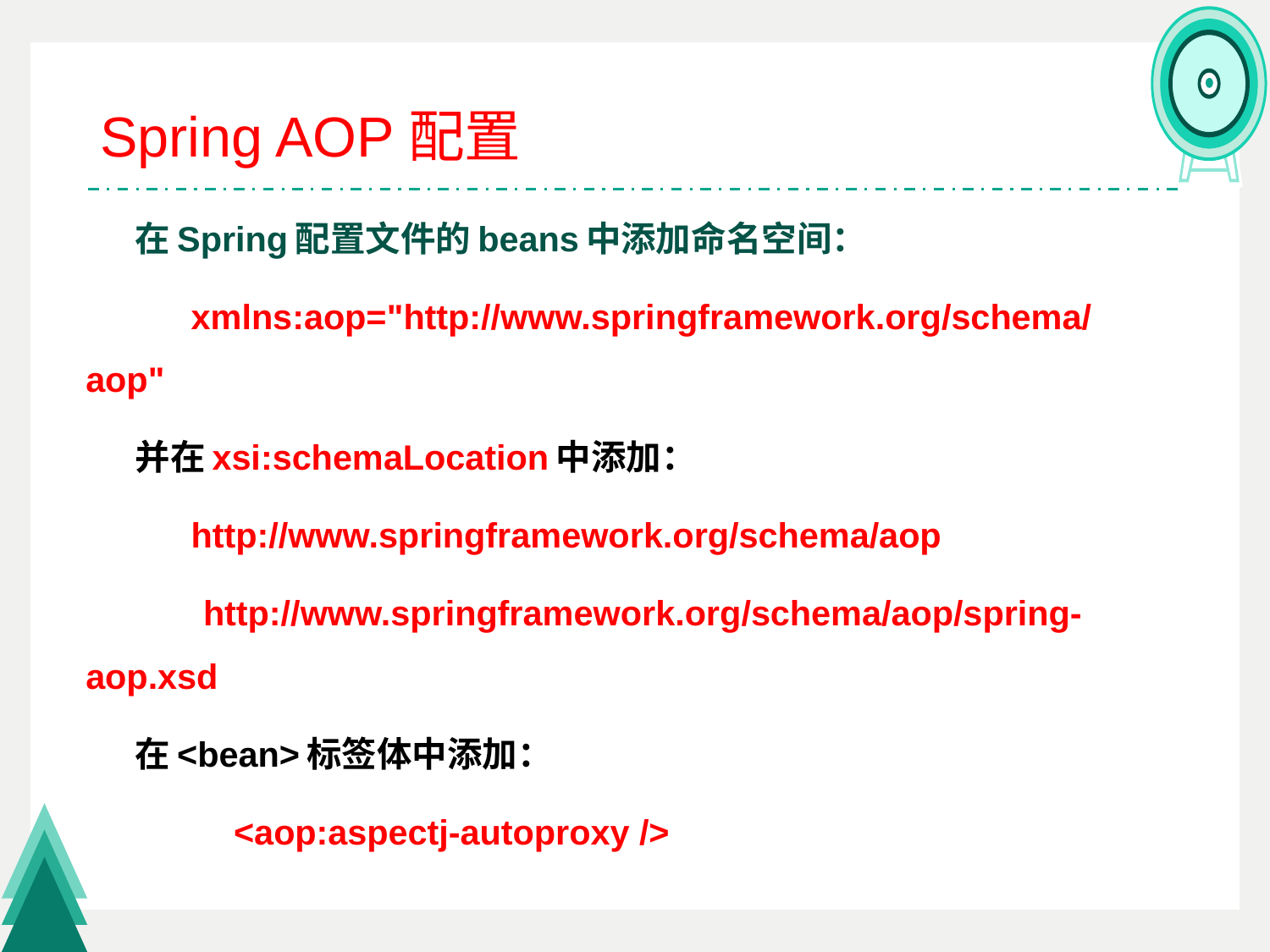

# Spring AOP配置
在Spring配置文件的beans中添加命名空间：
	xmlns:aop="http://www.springframework.org/schema/aop"
并在xsi:schemaLocation中添加：
	http://www.springframework.org/schema/aop
       http://www.springframework.org/schema/aop/spring-aop.xsd
在<bean>标签体中添加：
<aop:aspectj-autoproxy />